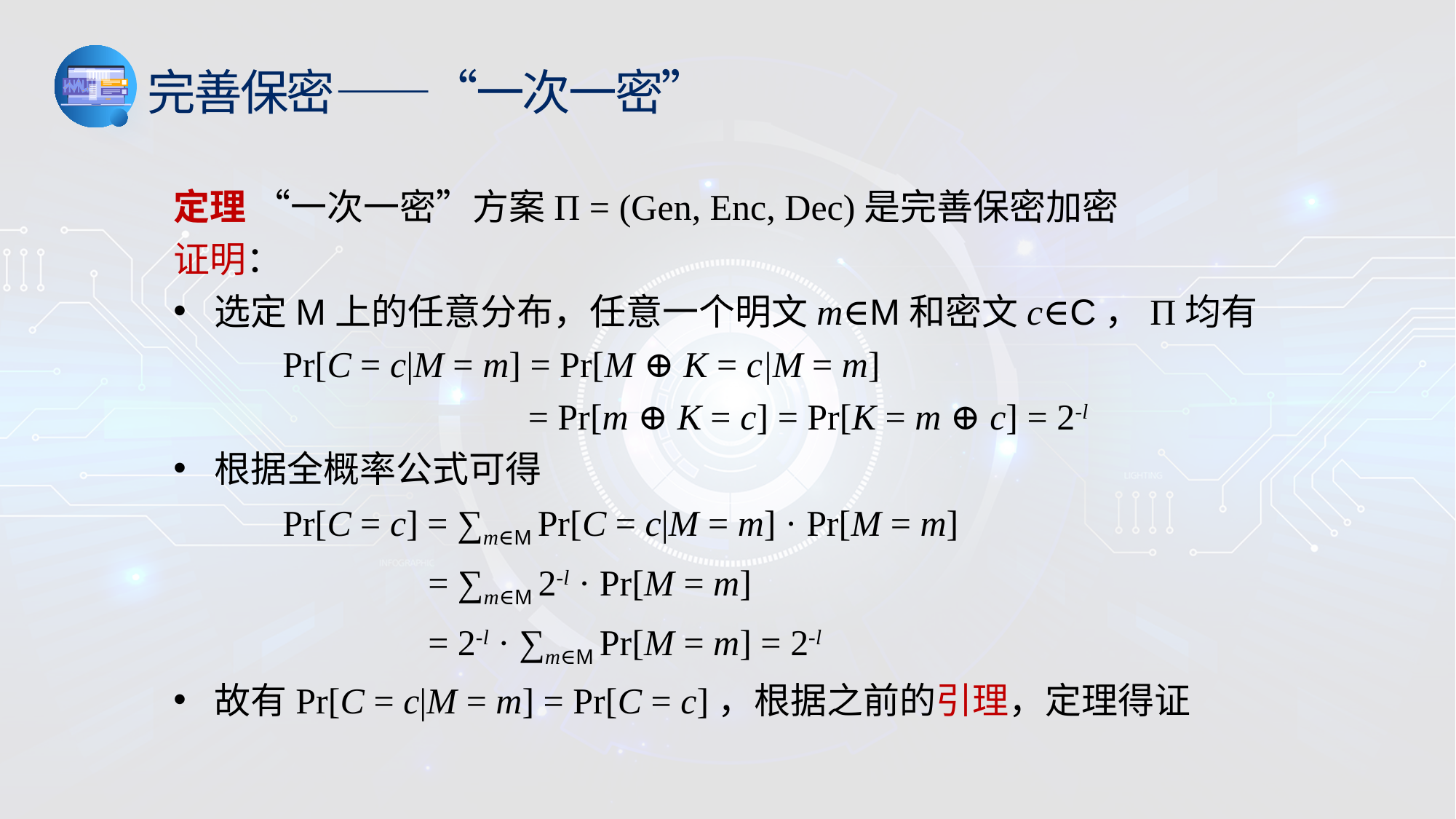

完善保密——“一次一密”

定理 “一次一密”方案Π = (Gen, Enc, Dec)是完善保密加密
证明：
选定M上的任意分布，任意一个明文m∈M和密文c∈C，Π均有
	Pr[C = c|M = m] = Pr[M ⊕ K = c|M = m]
			   = Pr[m ⊕ K = c] = Pr[K = m ⊕ c] = 2-l
根据全概率公式可得
	Pr[C = c] = ∑m∈M Pr[C = c|M = m] · Pr[M = m]
		    = ∑m∈M 2-l · Pr[M = m]
		    = 2-l · ∑m∈M Pr[M = m] = 2-l
故有Pr[C = c|M = m] = Pr[C = c]，根据之前的引理，定理得证